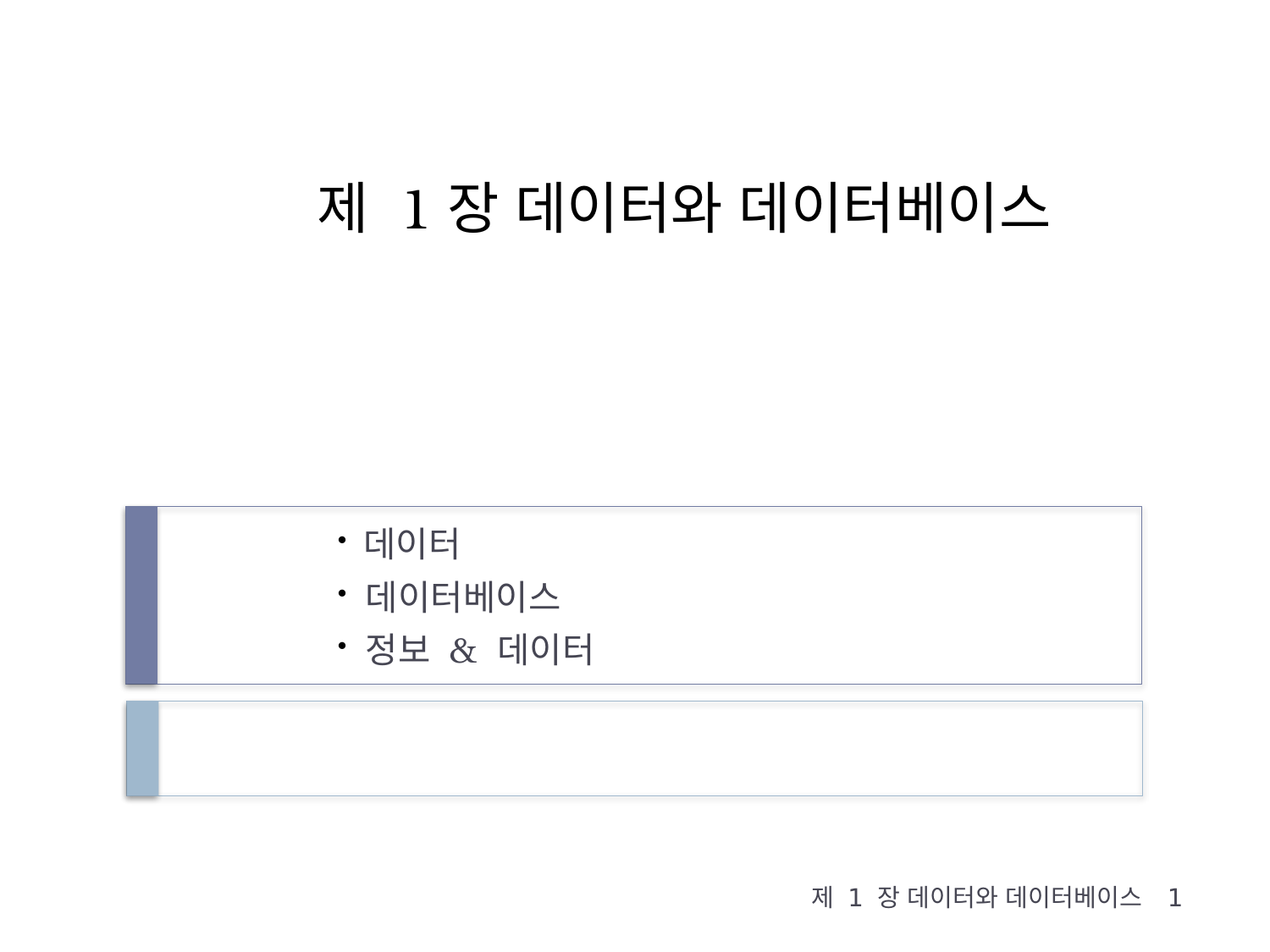

# 제 1장 데이터와 데이터베이스
 데이터
 데이터베이스
 정보 & 데이터
제 1 장 데이터와 데이터베이스
1